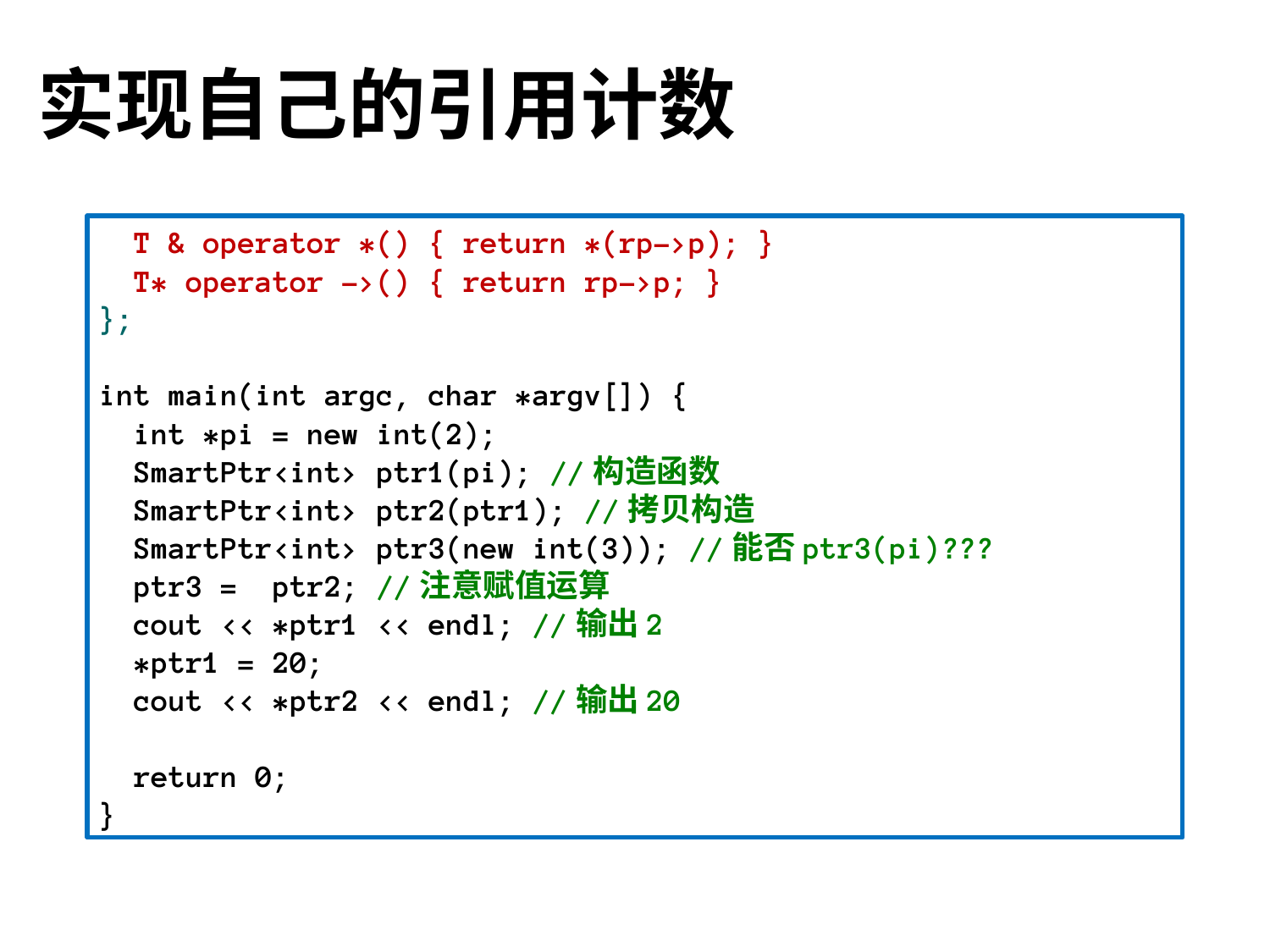

# 实现自己的引用计数
  T & operator *() { return *(rp->p); }
  T* operator ->() { return rp->p; }
};

int main(int argc, char *argv[]) {
  int *pi = new int(2);
  SmartPtr<int> ptr1(pi); //构造函数
  SmartPtr<int> ptr2(ptr1); //拷贝构造
  SmartPtr<int> ptr3(new int(3)); //能否ptr3(pi)???
  ptr3 =  ptr2; //注意赋值运算
  cout << *ptr1 << endl; //输出2
  *ptr1 = 20;
  cout << *ptr2 << endl; //输出20

  return 0;
}
45